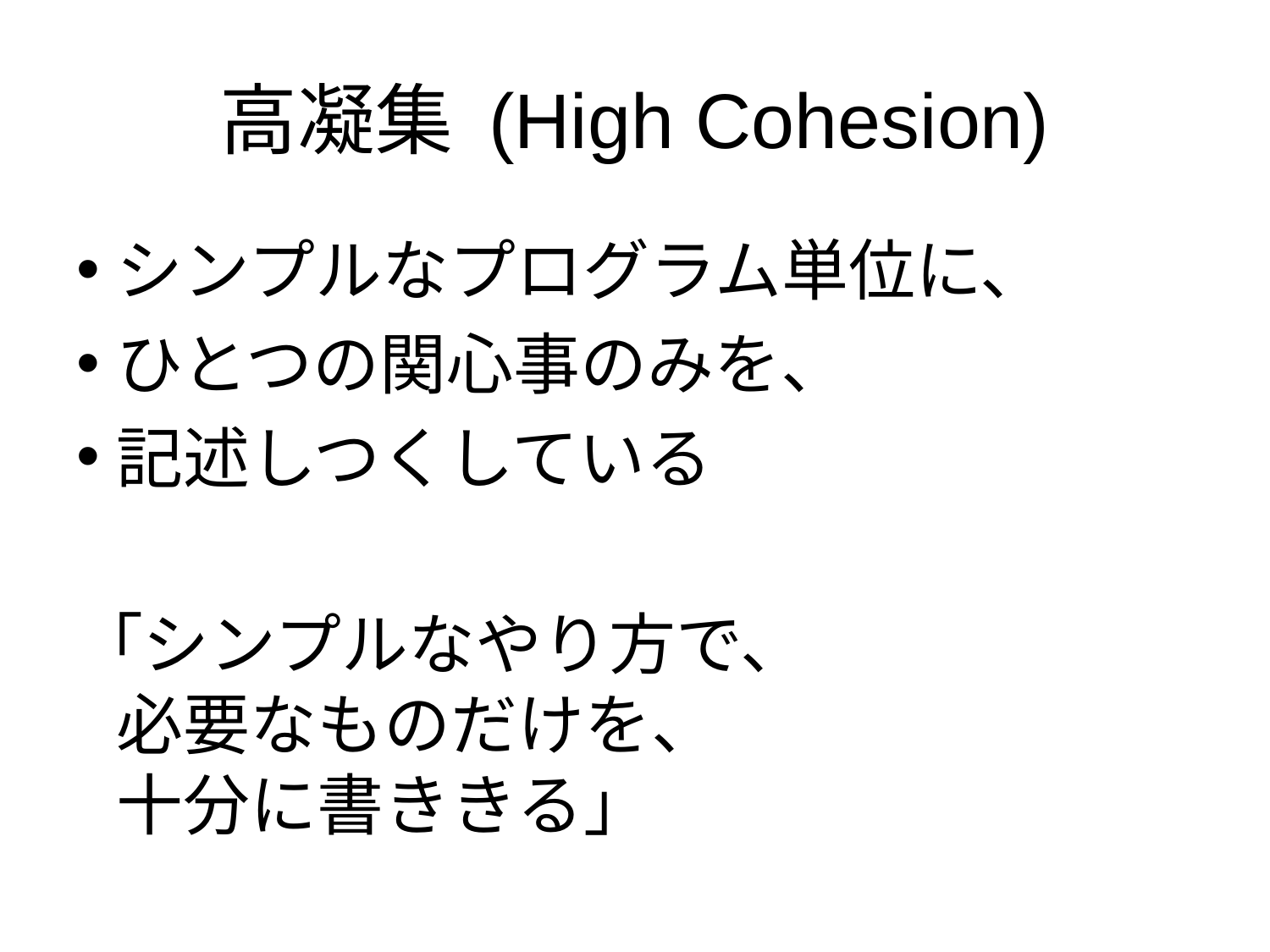

# 高凝集 (High Cohesion)
シンプルなプログラム単位に、
ひとつの関心事のみを、
記述しつくしている

「シンプルなやり方で、
必要なものだけを、
十分に書ききる」